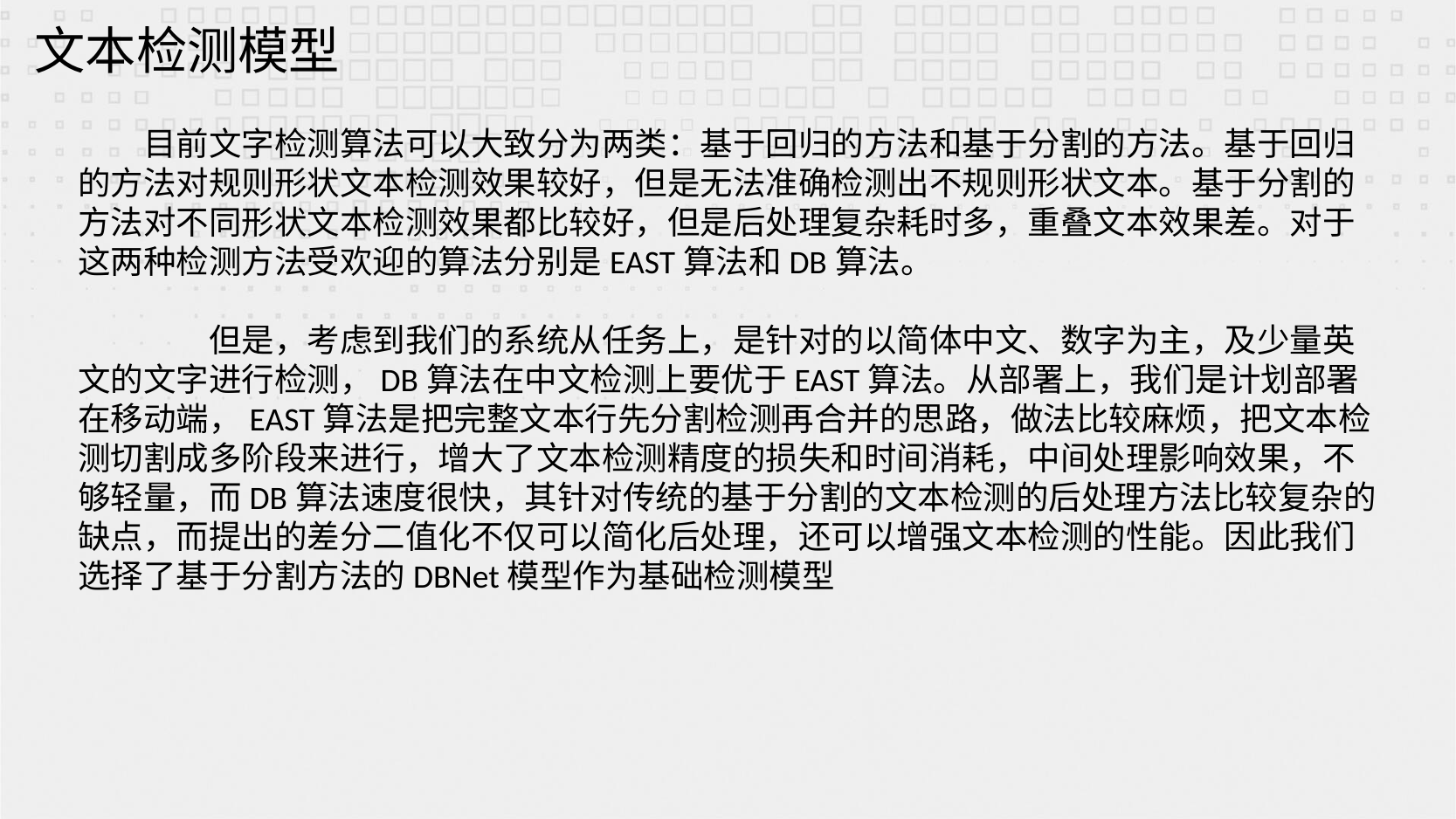

文本检测模型

目前文字检测算法可以大致分为两类：基于回归的方法和基于分割的方法。基于回归的方法对规则形状文本检测效果较好，但是无法准确检测出不规则形状文本。基于分割的方法对不同形状文本检测效果都比较好，但是后处理复杂耗时多，重叠文本效果差。对于这两种检测方法受欢迎的算法分别是EAST算法和DB算法。

	但是，考虑到我们的系统从任务上，是针对的以简体中文、数字为主，及少量英文的文字进行检测，DB算法在中文检测上要优于EAST算法。从部署上，我们是计划部署在移动端，EAST算法是把完整文本行先分割检测再合并的思路，做法比较麻烦，把文本检测切割成多阶段来进行，增大了文本检测精度的损失和时间消耗，中间处理影响效果，不够轻量，而DB算法速度很快，其针对传统的基于分割的文本检测的后处理方法比较复杂的缺点，而提出的差分二值化不仅可以简化后处理，还可以增强文本检测的性能。因此我们选择了基于分割方法的DBNet模型作为基础检测模型